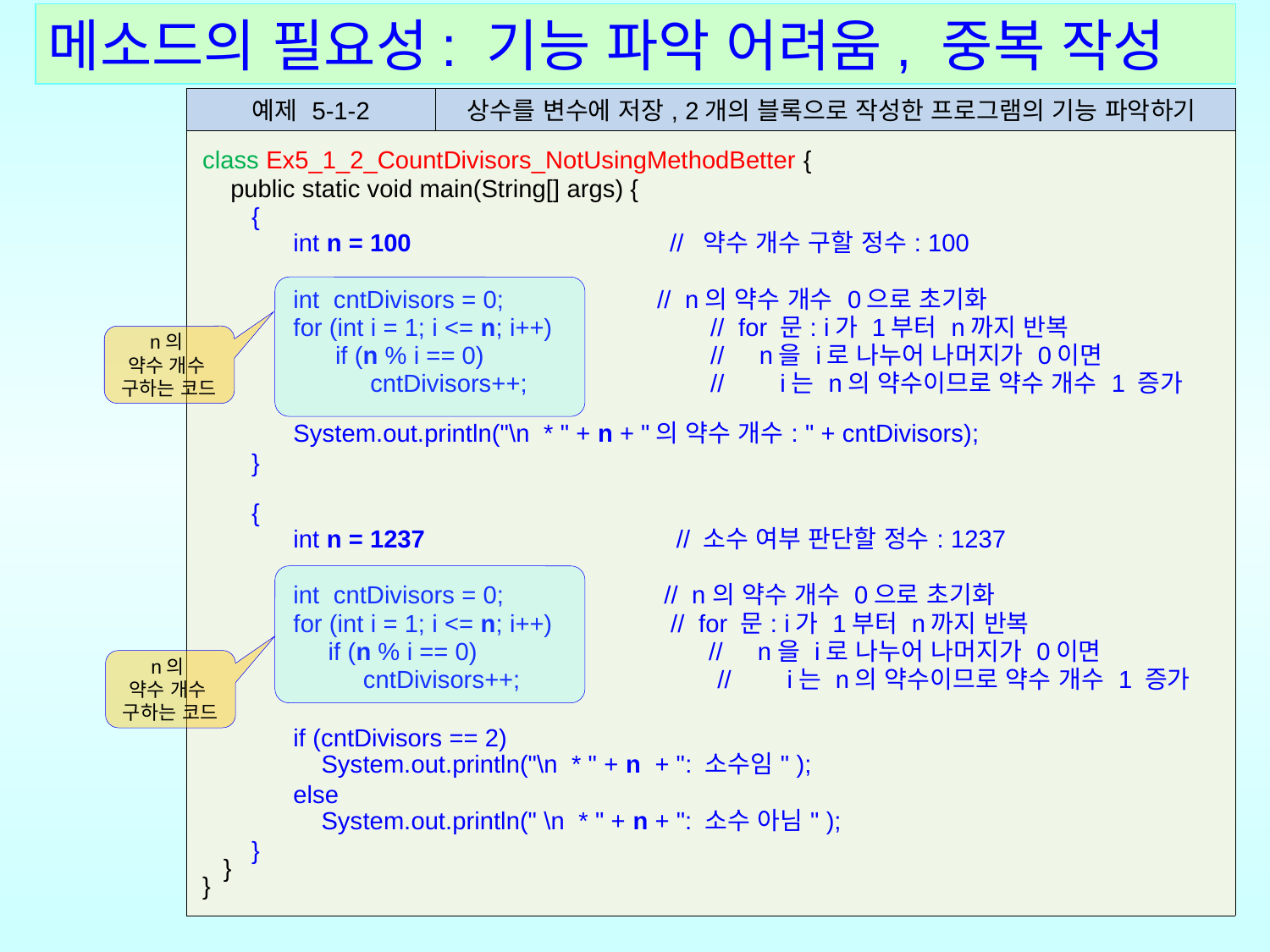

메소드의 필요성: 기능 파악 어려움, 중복 작성
| 예제 5-1-2 | 상수를 변수에 저장, 2개의 블록으로 작성한 프로그램의 기능 파악하기 |
| --- | --- |
| class Ex5\_1\_2\_CountDivisors\_NotUsingMethodBetter { public static void main(String[] args) { { int n = 100 // 약수 개수 구할 정수: 100 int cntDivisors = 0; // n의 약수 개수 0으로 초기화 for (int i = 1; i <= n; i++) // for 문: i가 1부터 n까지 반복 if (n % i == 0) // n을 i로 나누어 나머지가 0이면 cntDivisors++; // i는 n의 약수이므로 약수 개수 1 증가 System.out.println("\n \* " + n + "의 약수 개수: " + cntDivisors); } { int n = 1237 // 소수 여부 판단할 정수: 1237 int cntDivisors = 0; // n의 약수 개수 0으로 초기화 for (int i = 1; i <= n; i++) // for 문: i가 1부터 n까지 반복 if (n % i == 0) // n을 i로 나누어 나머지가 0이면 cntDivisors++; // i는 n의 약수이므로 약수 개수 1 증가 if (cntDivisors == 2) System.out.println("\n \* " + n + ": 소수임" ); else System.out.println(" \n \* " + n + ": 소수 아님" ); } } } | class CountDivisors\_NotUsingMethod { public static void main(String args[]) { // \*\*\*\* printCountDivisors\_From1To100() 메소드로 대체될 부분의 시작 \*\*\* System.out.println("\n \*\* 1부터 100까지 정수 약수 개수 출력하기 \*\*\n "); for (int n = 1; n <= 100; n++) { // 외부 for 문: n이 1부터 100까지 반복 int cntDivisors = 0; // n의 약수 개수를 0으로 초기화 for (int i = 1; i <= n; i++) // 내부 for 문: i가 1부터 n까지 반복 if (n % i == 0) // n을 i로 나누어 나머지가 0이면 cntDivisors++; // i는 n의 약수이므로 약수 개수 1 증가 System.out.println(" o " + n + "의 약수 개수: " + cntDivisors); } // \*\*\*\* printCountDivisors\_From1To100() 메소드로 대체될 부분의 끝 \*\*\*\* } } |

n의
약수 개수
구하는 코드

n의
약수 개수
구하는 코드